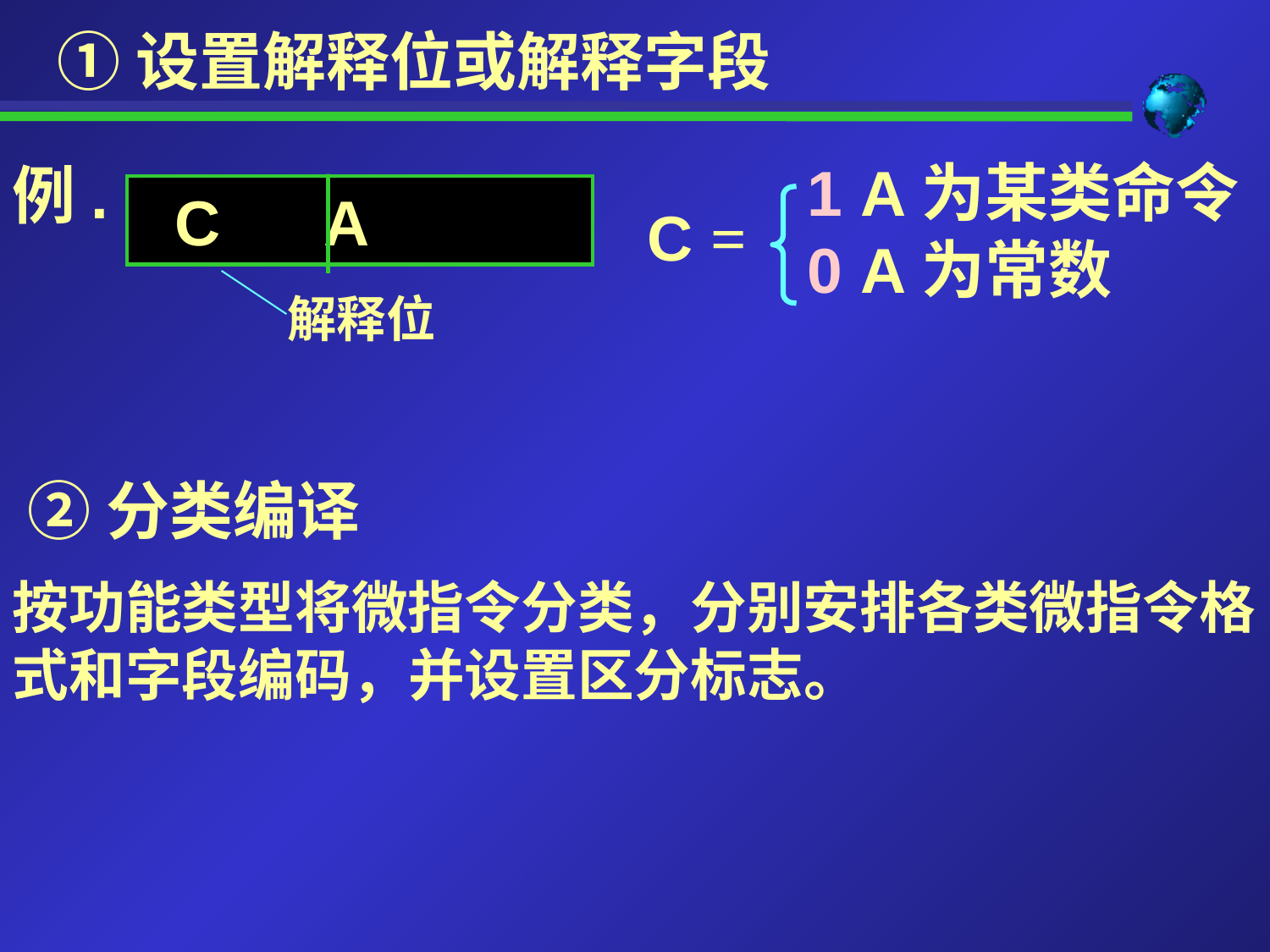

①设置解释位或解释字段
1 A为某类命令
0 A为常数
例.
  C      A

C =

解释位
②分类编译
按功能类型将微指令分类，分别安排各类微指令格式和字段编码，并设置区分标志。
77